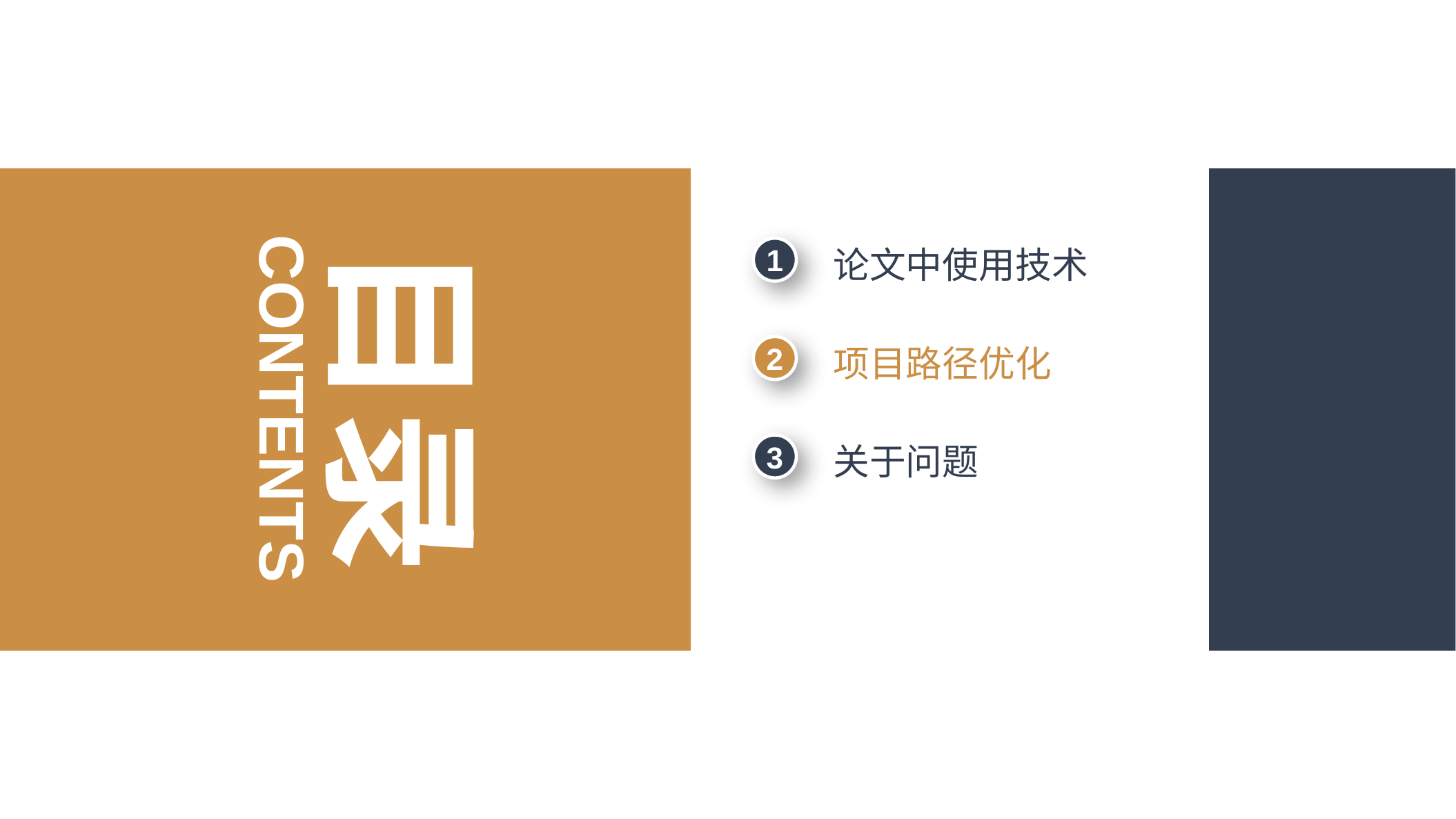

目录
1
论文中使用技术
2
项目路径优化
CONTENTS
3
关于问题